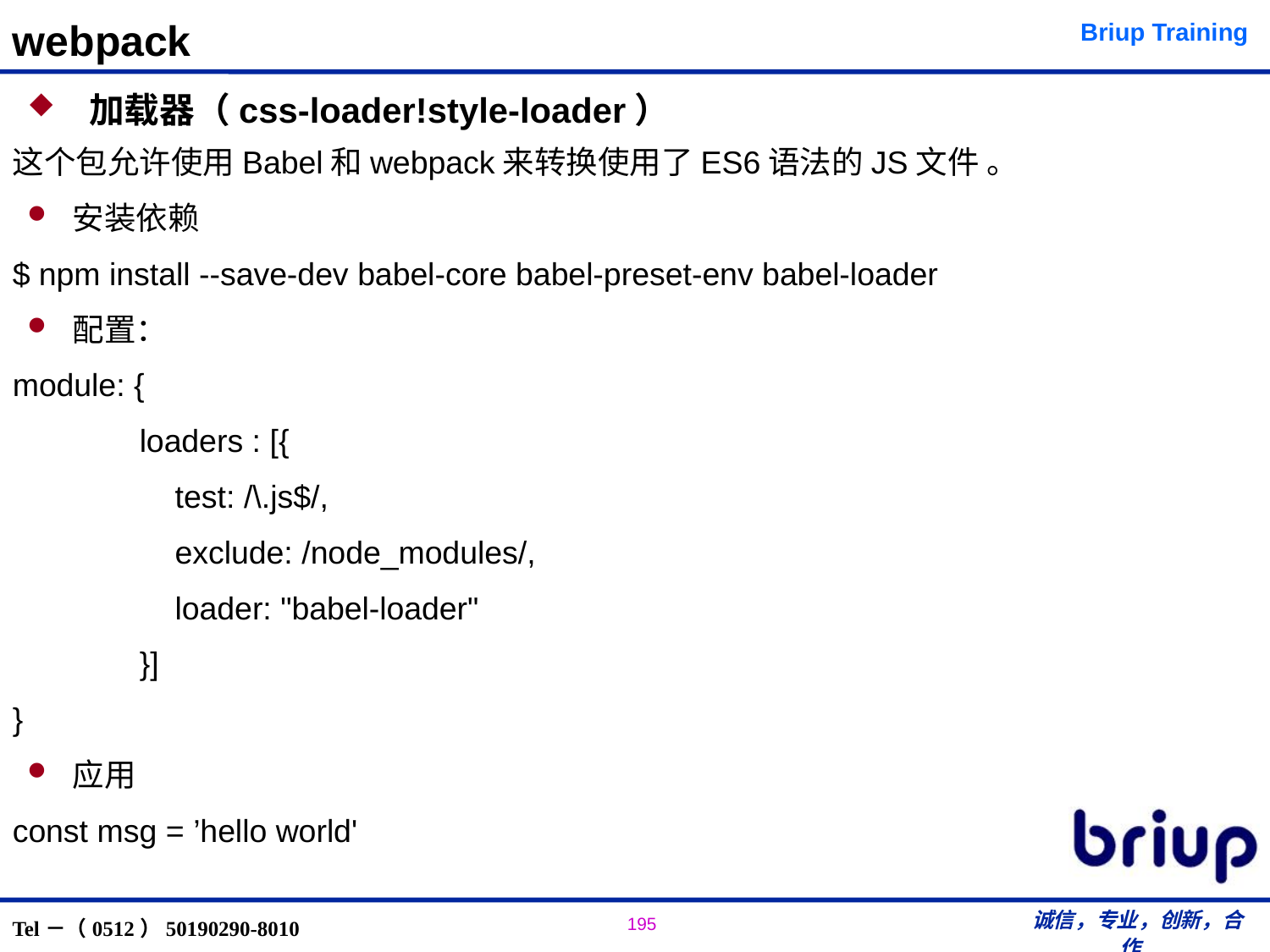

# webpack
 加载器（css-loader!style-loader）
这个包允许使用Babel和webpack来转换使用了ES6语法的JS文件 。
安装依赖
$ npm install --save-dev babel-core babel-preset-env babel-loader
配置：
module: {
	loaders : [{
	    test: /\.js$/,
	    exclude: /node_modules/,
	    loader: "babel-loader"
 	}]
}
应用
const msg = ’hello world'